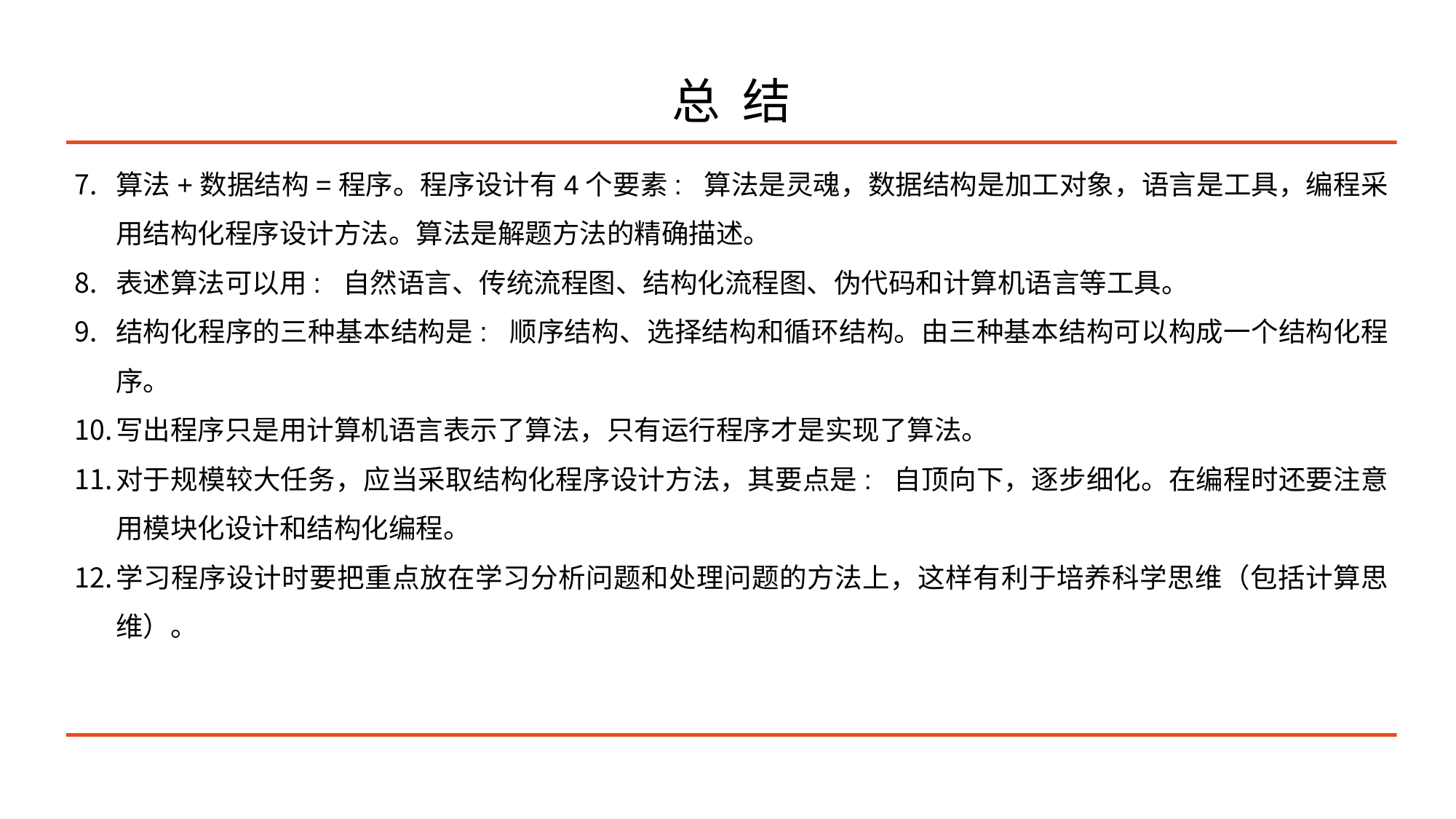

# 总  结
算法+数据结构=程序。程序设计有4个要素:  算法是灵魂，数据结构是加工对象，语言是工具，编程采用结构化程序设计方法。算法是解题方法的精确描述。
表述算法可以用:  自然语言、传统流程图、结构化流程图、伪代码和计算机语言等工具。
结构化程序的三种基本结构是:  顺序结构、选择结构和循环结构。由三种基本结构可以构成一个结构化程序。
写出程序只是用计算机语言表示了算法，只有运行程序才是实现了算法。
对于规模较大任务，应当采取结构化程序设计方法，其要点是:  自顶向下，逐步细化。在编程时还要注意用模块化设计和结构化编程。
学习程序设计时要把重点放在学习分析问题和处理问题的方法上，这样有利于培养科学思维（包括计算思维）。